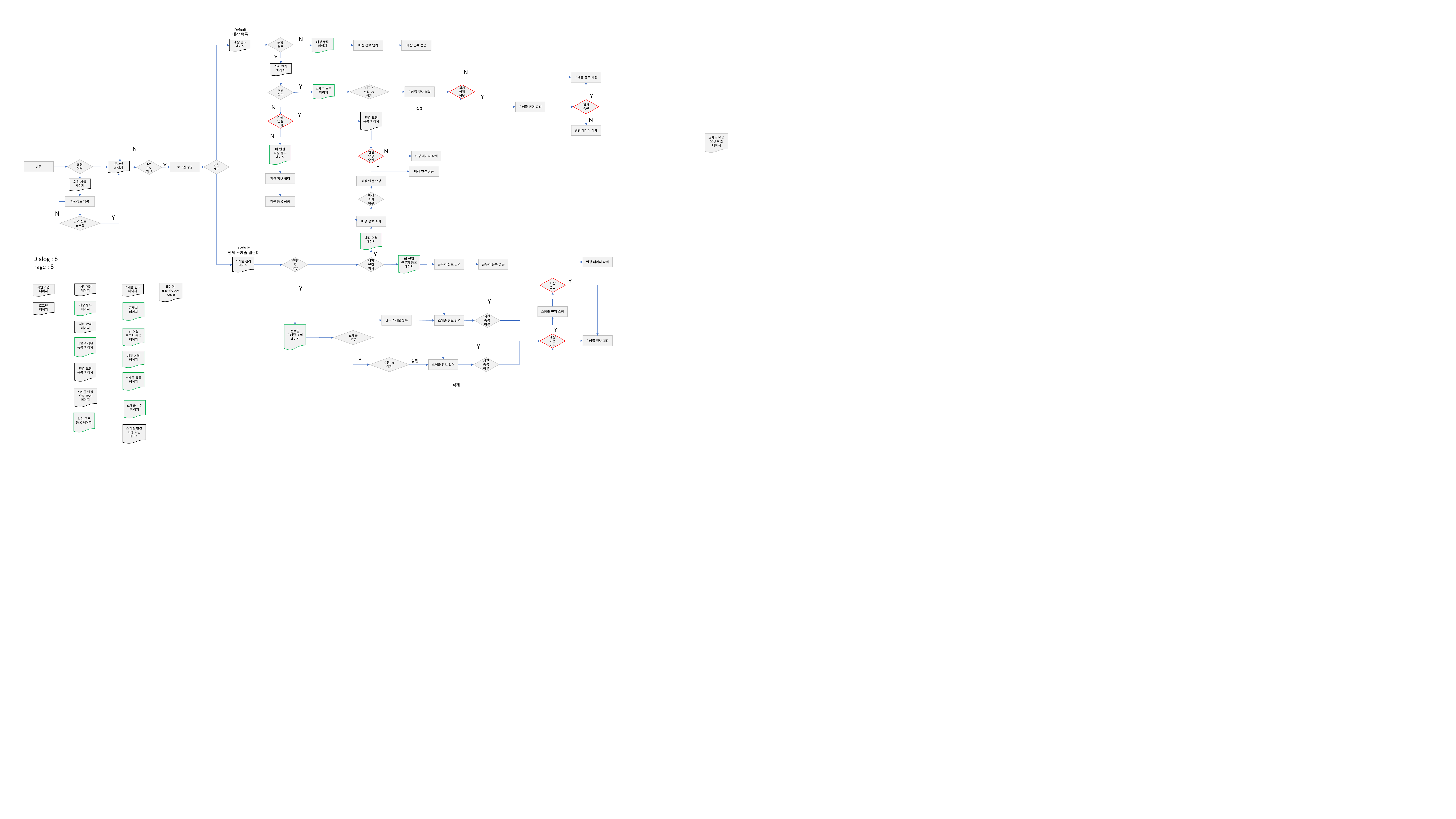

Default
매장 목록
N
매장 유무
매장 등록 페이지
매장 관리 페이지
매장 등록 성공
매장 정보 입력
Y
직원 괸리 페이지
N
스케줄 정보 저장
Y
스케줄 등록 페이지
신규/수정 or
삭제
직원 연결 여부
직원 유무
스케줄 정보 입력
Y
Y
직원 승인
N
스케줄 변경 요청
삭제
Y
연결 요청 목록 페이지
직원 연결 의사
N
변경 데이터 삭제
N
스케줄 변경 요청 확인 페이지
N
비 연결 직원 등록 페이지
N
연결 요청 승인
요청 데이터 삭제
회원 여부
Y
권한 체크
ID/PW 체크
로그인 페이지
방문
Y
로그인 성공
매장 연결 성공
직원 정보 입력
매장 연결 요청
회원 가입 페이지
매장 조회 여부
회원정보 입력
직원 등록 성공
N
Y
입력 정보 유효성
매장 정보 조회
매장 연결 페이지
Default
전체 스케줄 캘린더
Y
Dialog : 8
Page : 8
비 연결 근무지 등록 페이지
스케줄 관리 페이지
변경 데이터 삭제
근무지 유무
매장
연결 의사
근무지 정보 입력
근무지 등록 성공
Y
사장 승인
캘린더(Month, Day, Week)
Y
사장 메인 페이지
회원 가입 페이지
스케줄 관리 페이지
Y
매장 등록 페이지
근무지 페이지
로그인 페이지
스케줄 변경 요청
시간 중복 여부
신규 스케줄 등록
스케줄 정보 입력
직원 관리 페이지
Y
선택일 스케줄 조회 페이지
비 연결 근무지 등록 페이지
스케줄 유무
매장 연결 여부
스케줄 정보 저장
비연결 직원 등록 페이지
Y
매장 연결 페이지
Y
승인
수정 or
삭제
시간 중복 여부
스케줄 정보 입력
연결 요청 목록 페이지
스케줄 등록 페이지
삭제
스케줄 변경 요청 확인 페이지
스케줄 수정 페이지
직원 근무 등록 페이지
스케줄 변경 요청 확인 페이지